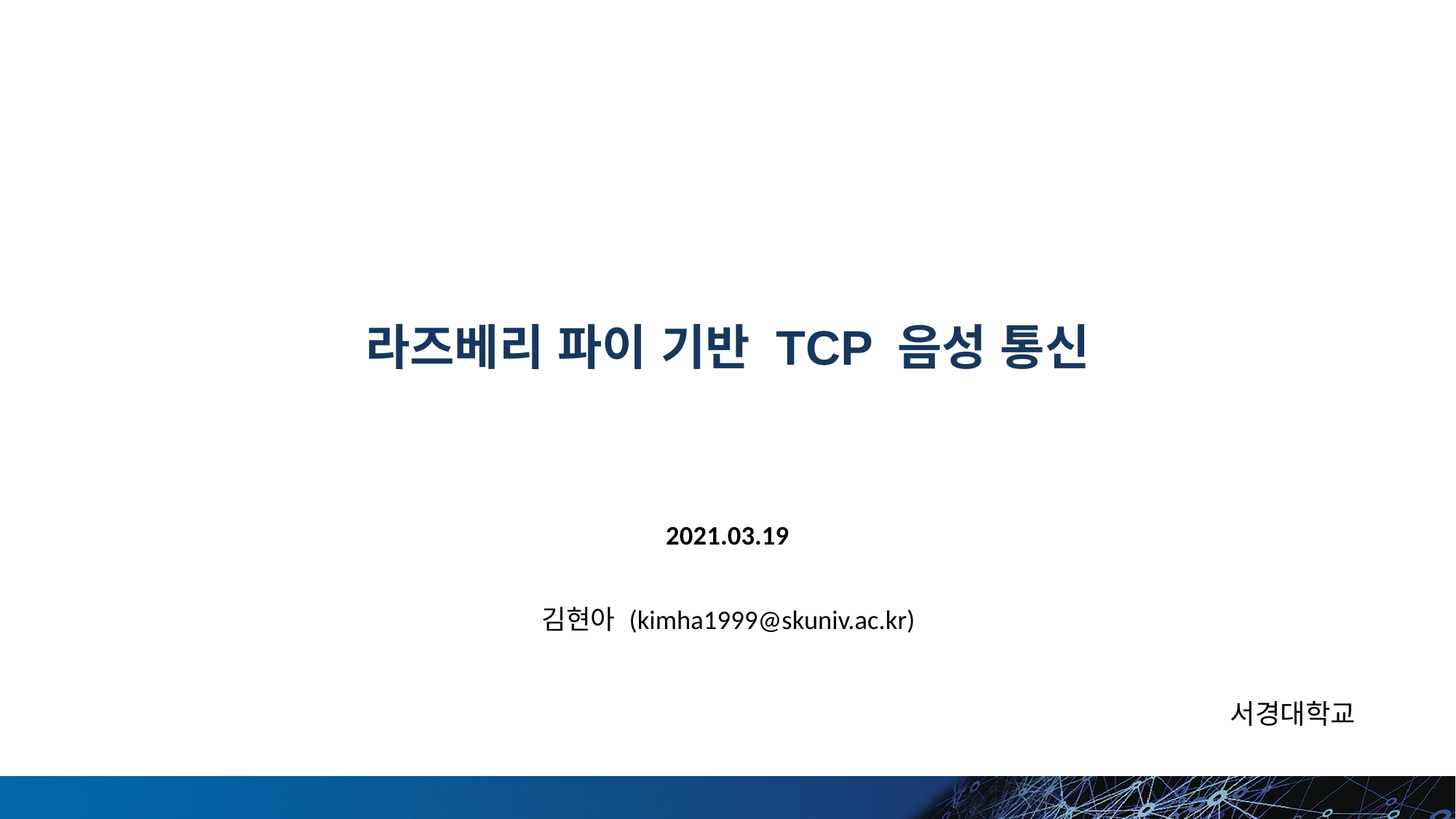

# 라즈베리 파이 기반 TCP 음성 통신
2021.03.19

김현아 (kimha1999@skuniv.ac.kr)